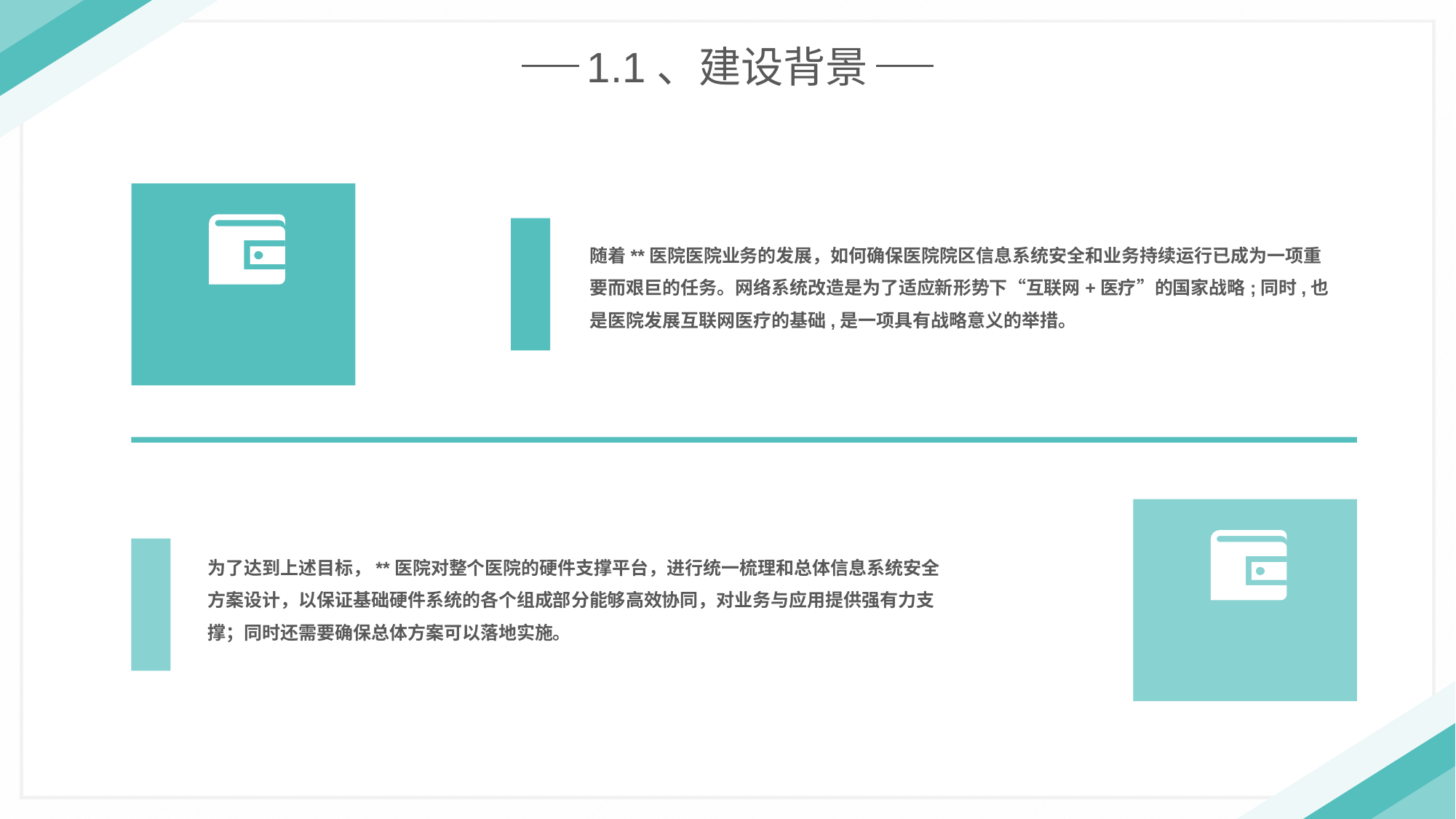

1.1、建设背景

随着**医院医院业务的发展，如何确保医院院区信息系统安全和业务持续运行已成为一项重要而艰巨的任务。网络系统改造是为了适应新形势下“互联网+医疗”的国家战略;同时,也是医院发展互联网医疗的基础,是一项具有战略意义的举措。

为了达到上述目标，**医院对整个医院的硬件支撑平台，进行统一梳理和总体信息系统安全方案设计，以保证基础硬件系统的各个组成部分能够高效协同，对业务与应用提供强有力支撑；同时还需要确保总体方案可以落地实施。